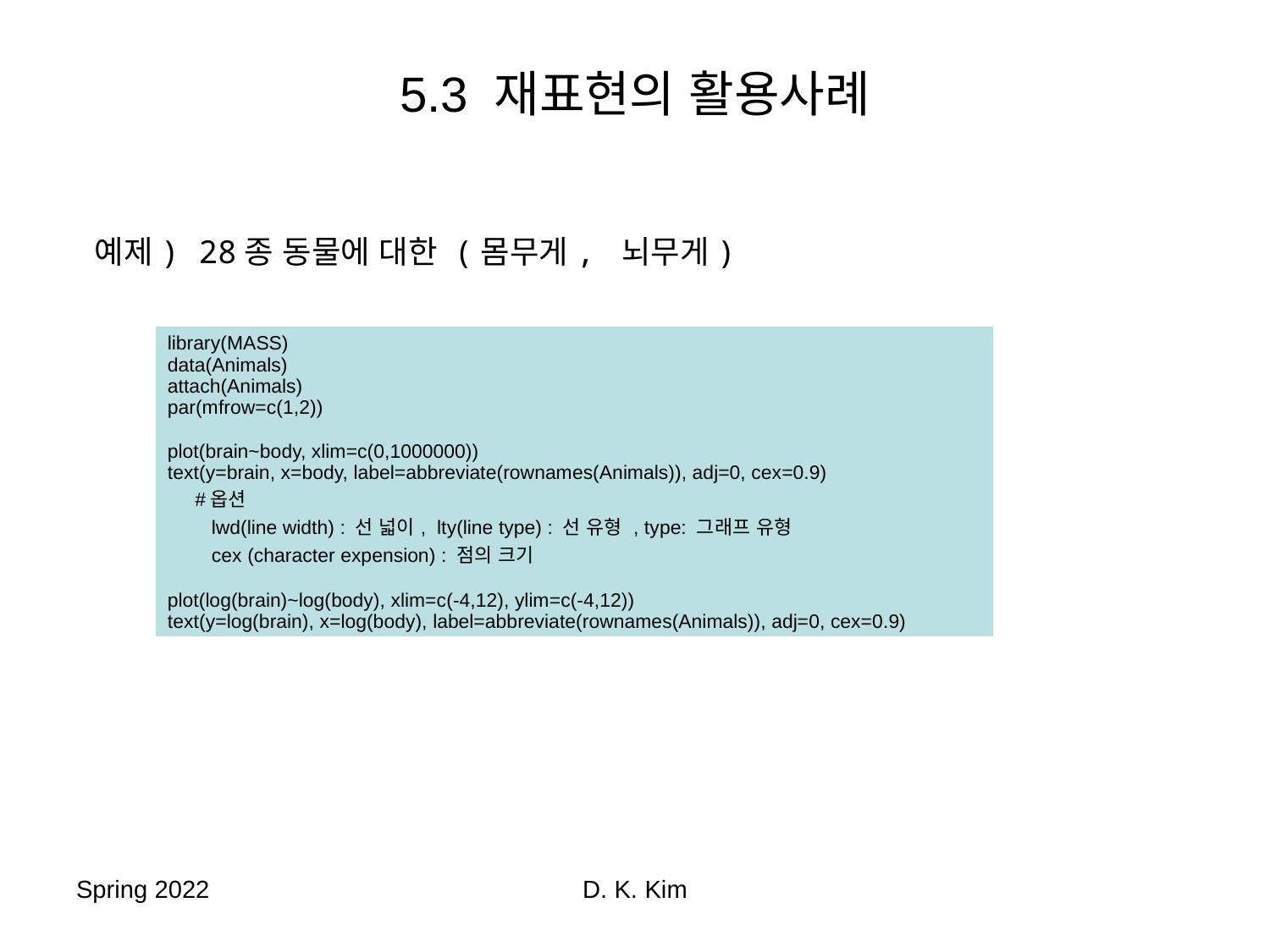

# 5.3 재표현의 활용사례
 예제) 28종 동물에 대한 (몸무게, 뇌무게)

| library(MASS) data(Animals) attach(Animals) par(mfrow=c(1,2)) plot(brain~body, xlim=c(0,1000000)) text(y=brain, x=body, label=abbreviate(rownames(Animals)), adj=0, cex=0.9) #옵션 lwd(line width) : 선 넓이, lty(line type) : 선 유형 , type: 그래프 유형 cex (character expension) : 점의 크기 plot(log(brain)~log(body), xlim=c(-4,12), ylim=c(-4,12)) text(y=log(brain), x=log(body), label=abbreviate(rownames(Animals)), adj=0, cex=0.9) |
| --- |
Spring 2022
D. K. Kim